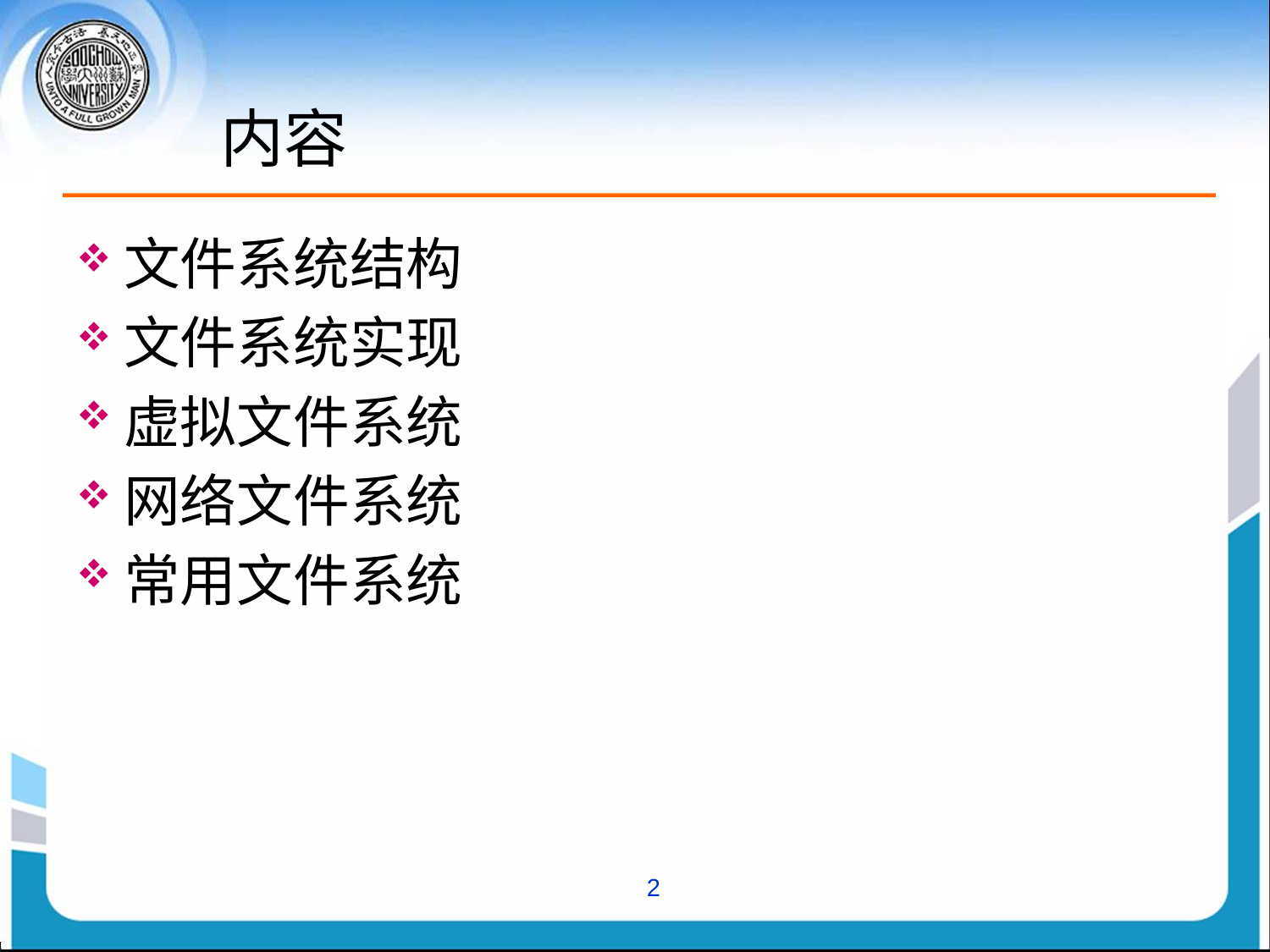

# 内容
文件系统结构
文件系统实现
虚拟文件系统
网络文件系统
常用文件系统
2